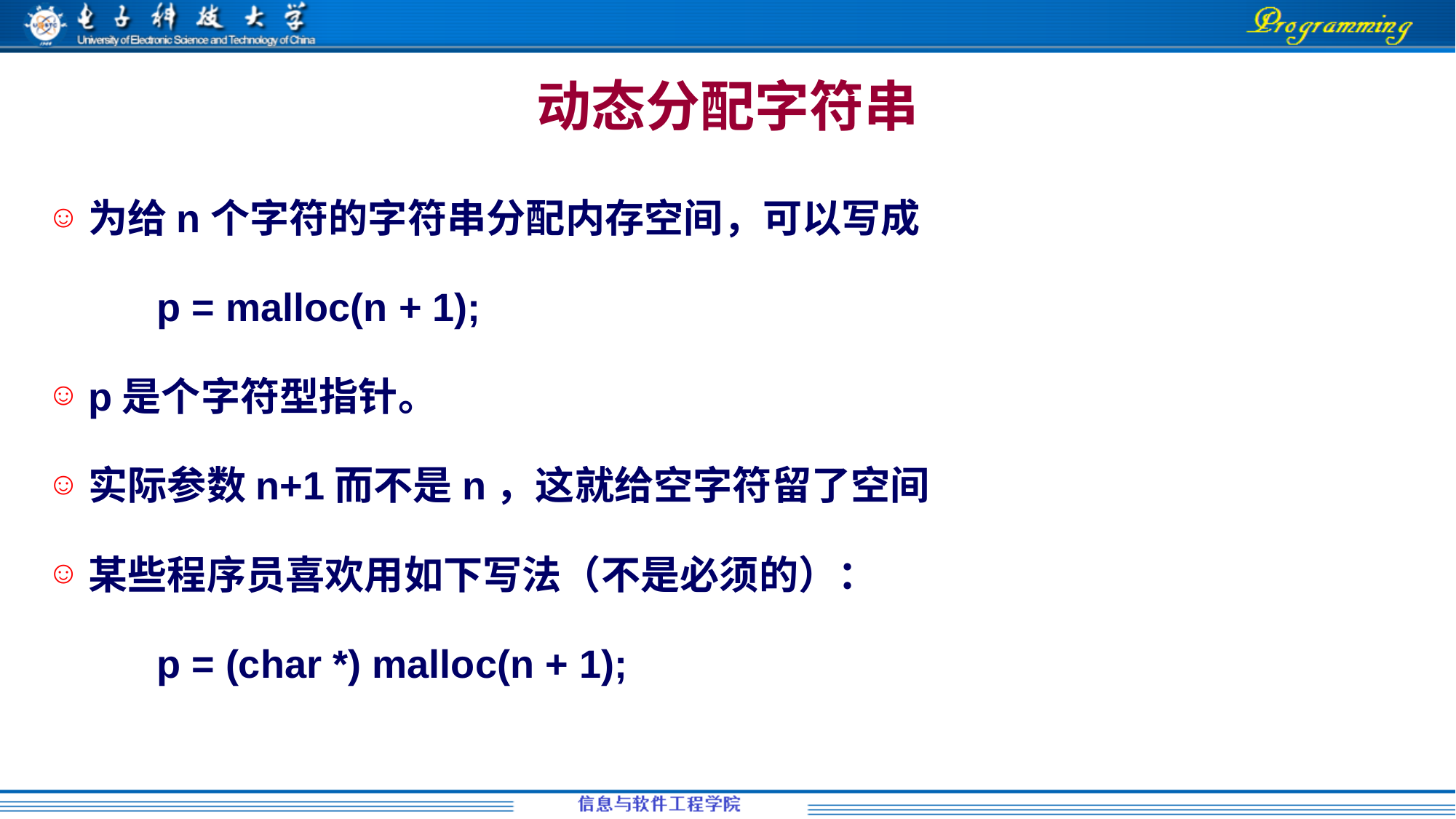

# 动态分配字符串
为给n个字符的字符串分配内存空间，可以写成
	p = malloc(n + 1);
p是个字符型指针。
实际参数n+1而不是n，这就给空字符留了空间
某些程序员喜欢用如下写法（不是必须的）：
	p = (char *) malloc(n + 1);